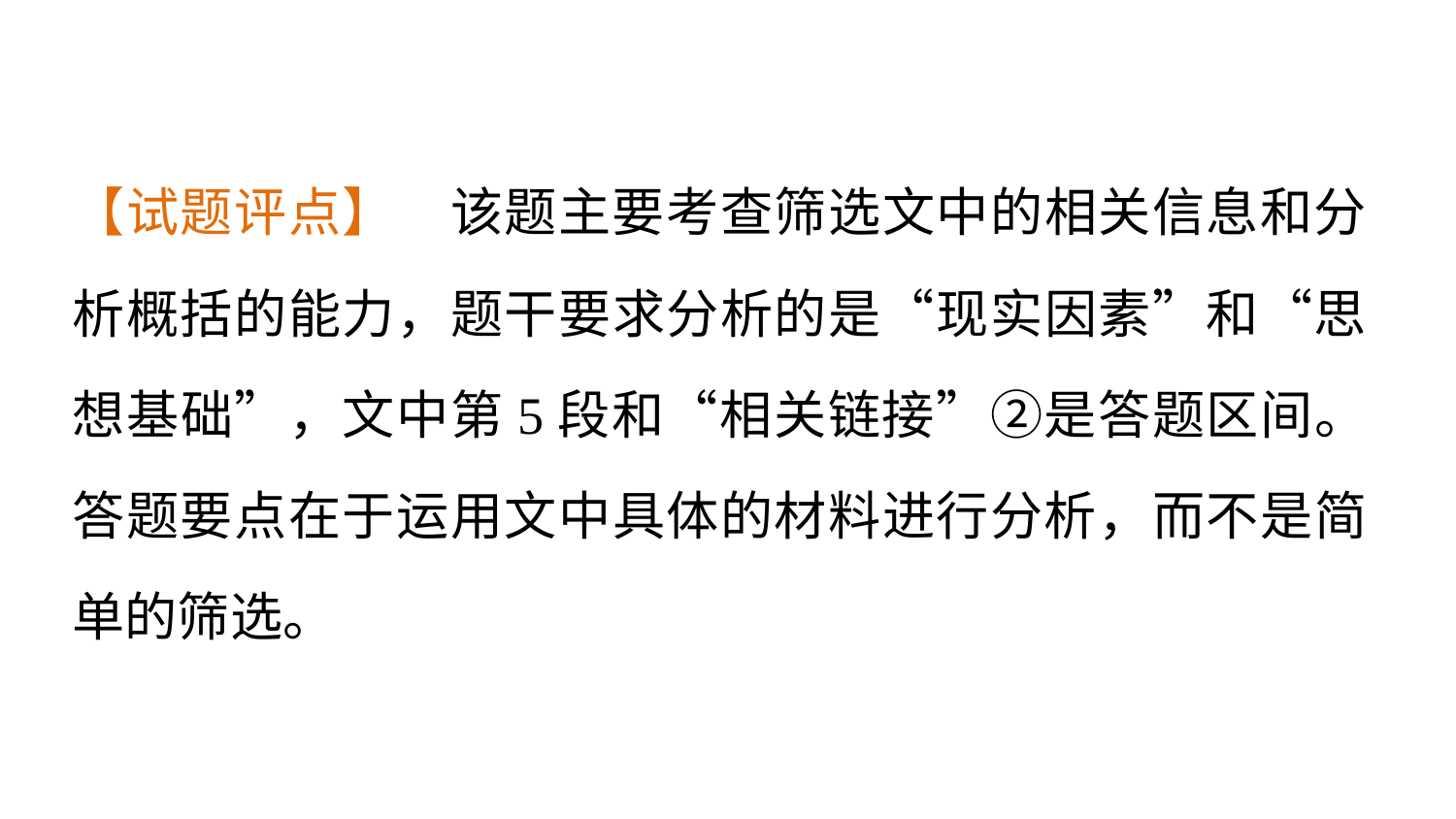

【试题评点】　该题主要考查筛选文中的相关信息和分析概括的能力，题干要求分析的是“现实因素”和“思想基础”，文中第5段和“相关链接”②是答题区间。答题要点在于运用文中具体的材料进行分析，而不是简单的筛选。